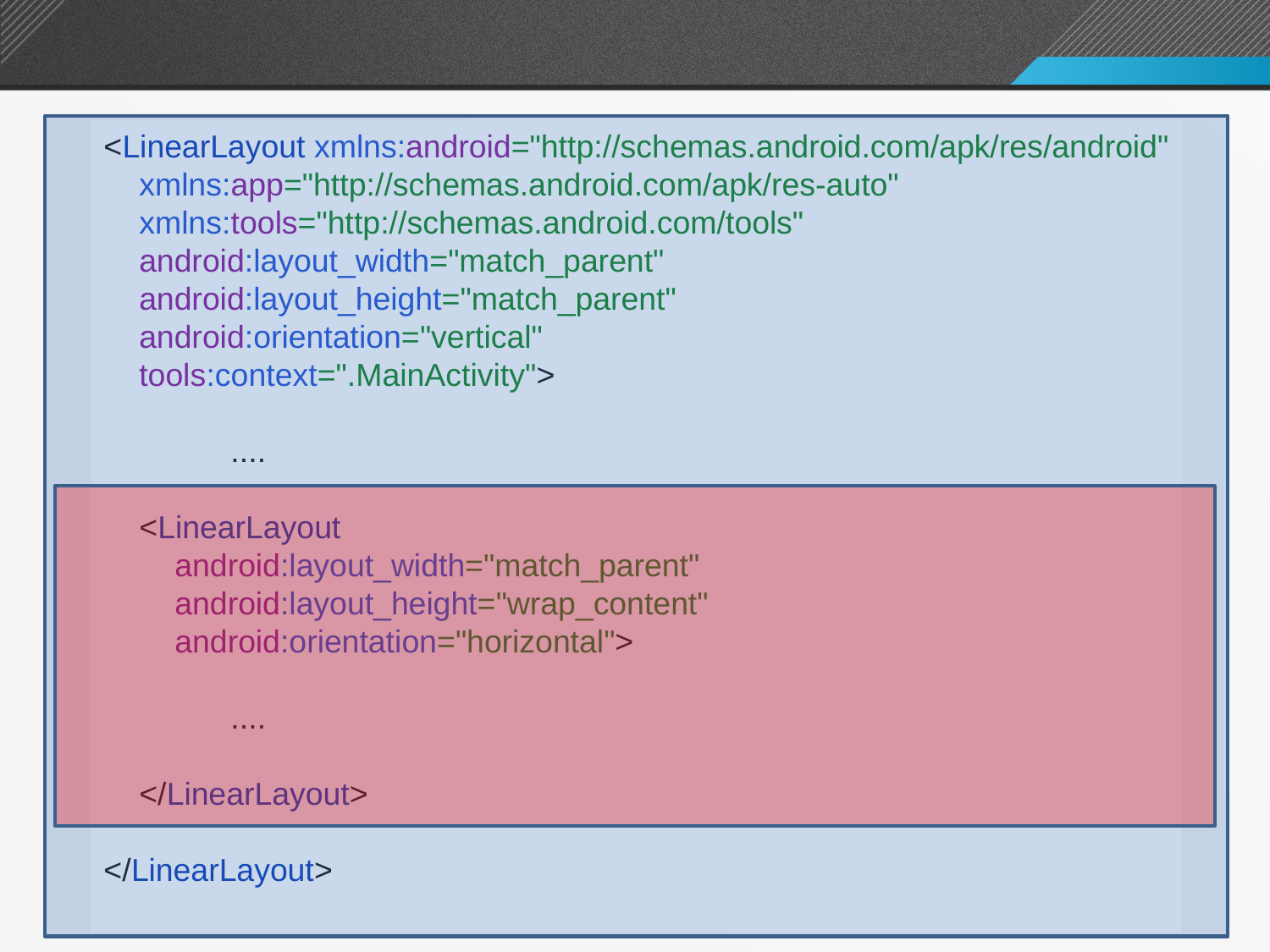

화면구성 XML 코드: 레이아웃 중첩

<LinearLayout xmlns:android="http://schemas.android.com/apk/res/android"
    xmlns:app="http://schemas.android.com/apk/res-auto"
    xmlns:tools="http://schemas.android.com/tools"
    android:layout_width="match_parent"
    android:layout_height="match_parent"
    android:orientation="vertical"
    tools:context=".MainActivity">
	....
    <LinearLayout
        android:layout_width="match_parent"
        android:layout_height="wrap_content"
        android:orientation="horizontal">
	....

    </LinearLayout>
</LinearLayout>